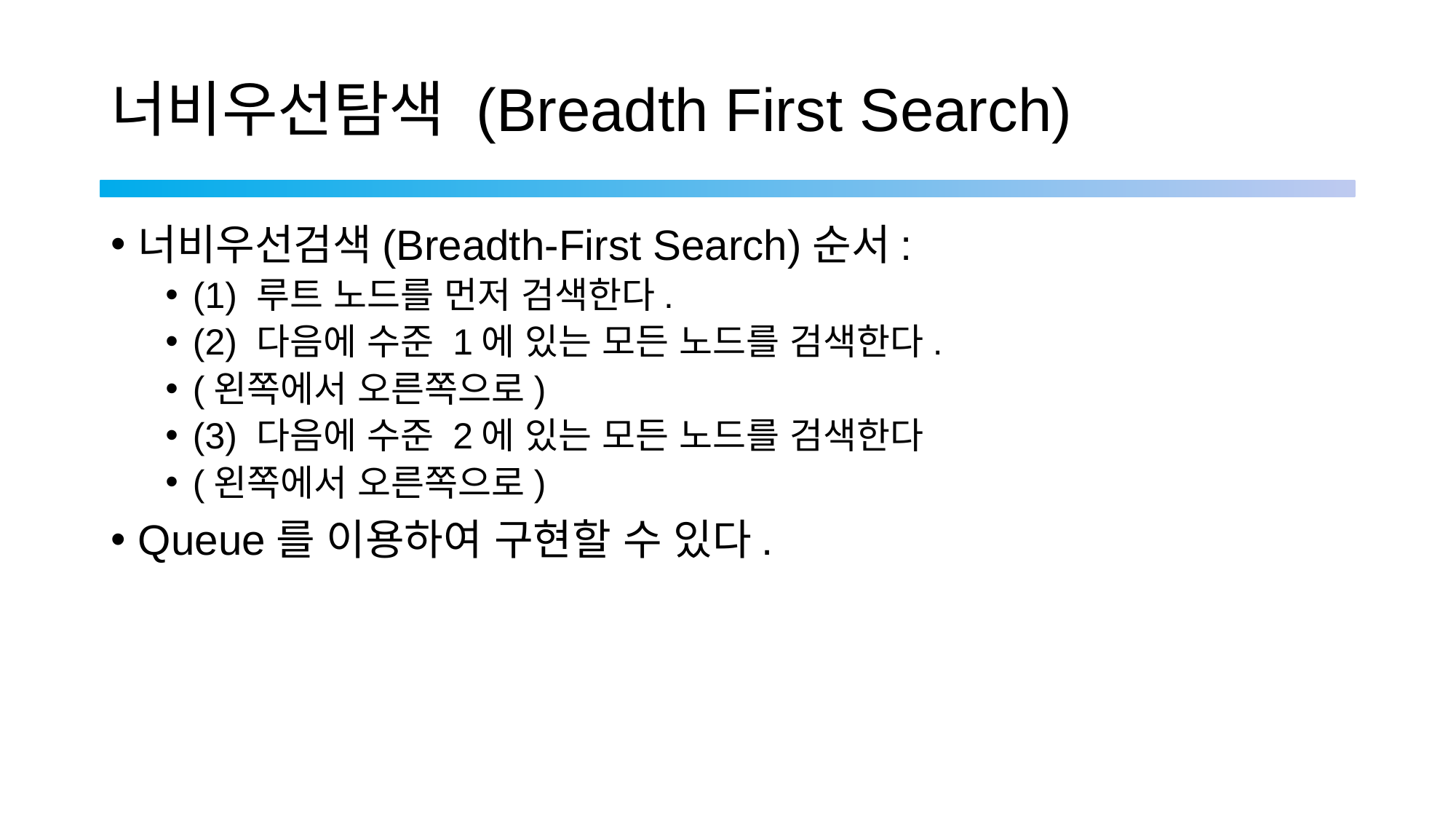

# 너비우선탐색 (Breadth First Search)
너비우선검색(Breadth-First Search)순서:
(1) 루트 노드를 먼저 검색한다.
(2) 다음에 수준 1에 있는 모든 노드를 검색한다.
(왼쪽에서 오른쪽으로)
(3) 다음에 수준 2에 있는 모든 노드를 검색한다
(왼쪽에서 오른쪽으로)
Queue를 이용하여 구현할 수 있다.